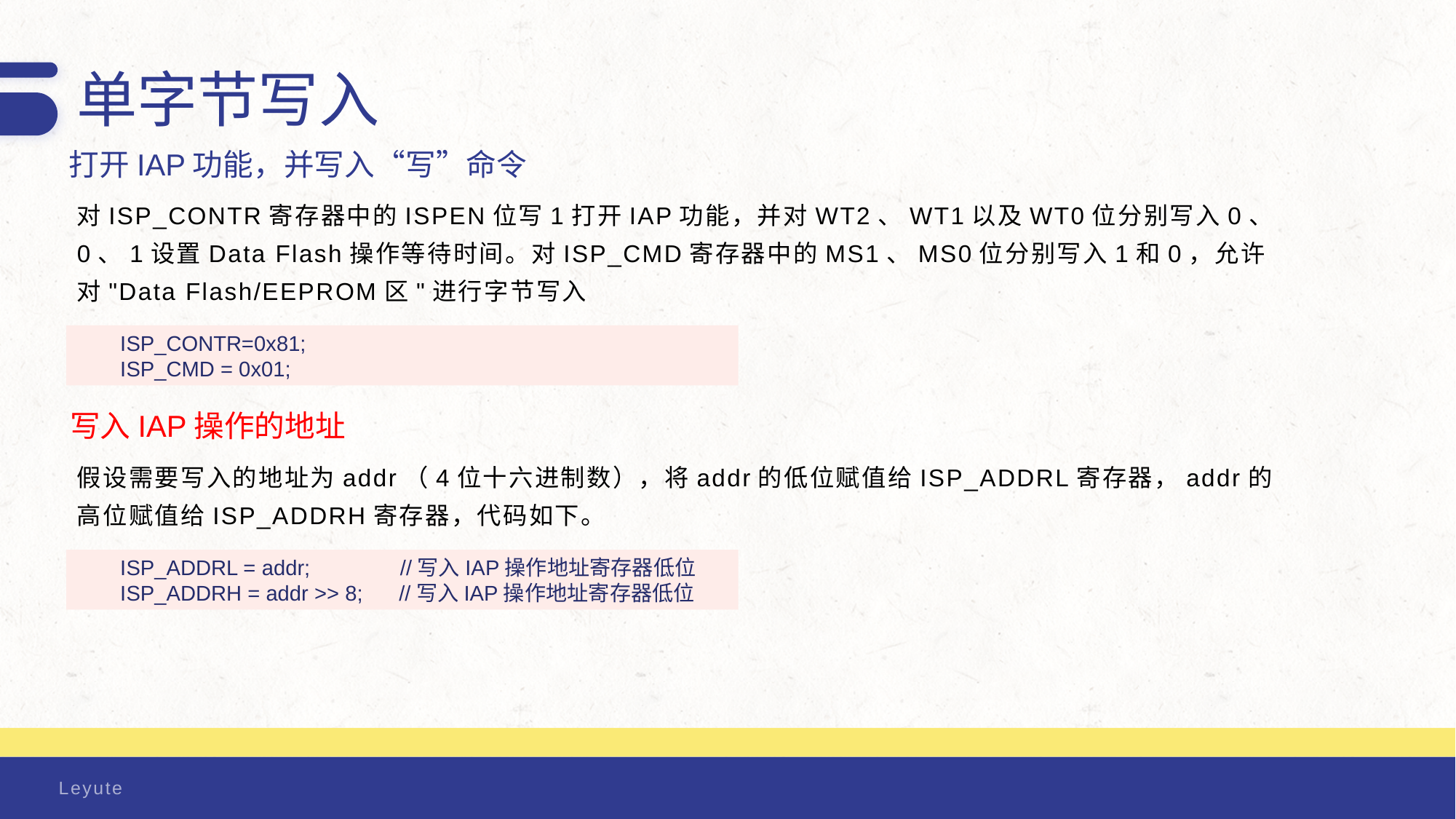

单字节写入
打开IAP功能，并写入“写”命令
对ISP_CONTR寄存器中的ISPEN位写1打开IAP功能，并对WT2、WT1以及WT0位分别写入0、0、1设置Data Flash操作等待时间。对ISP_CMD寄存器中的MS1、MS0位分别写入1和0，允许对"Data Flash/EEPROM区"进行字节写入
ISP_CONTR=0x81;
ISP_CMD = 0x01;
写入IAP操作的地址
假设需要写入的地址为addr（4位十六进制数），将addr的低位赋值给ISP_ADDRL寄存器，addr的高位赋值给ISP_ADDRH寄存器，代码如下。
ISP_ADDRL = addr;               //写入IAP操作地址寄存器低位
ISP_ADDRH = addr >> 8;      //写入IAP操作地址寄存器低位